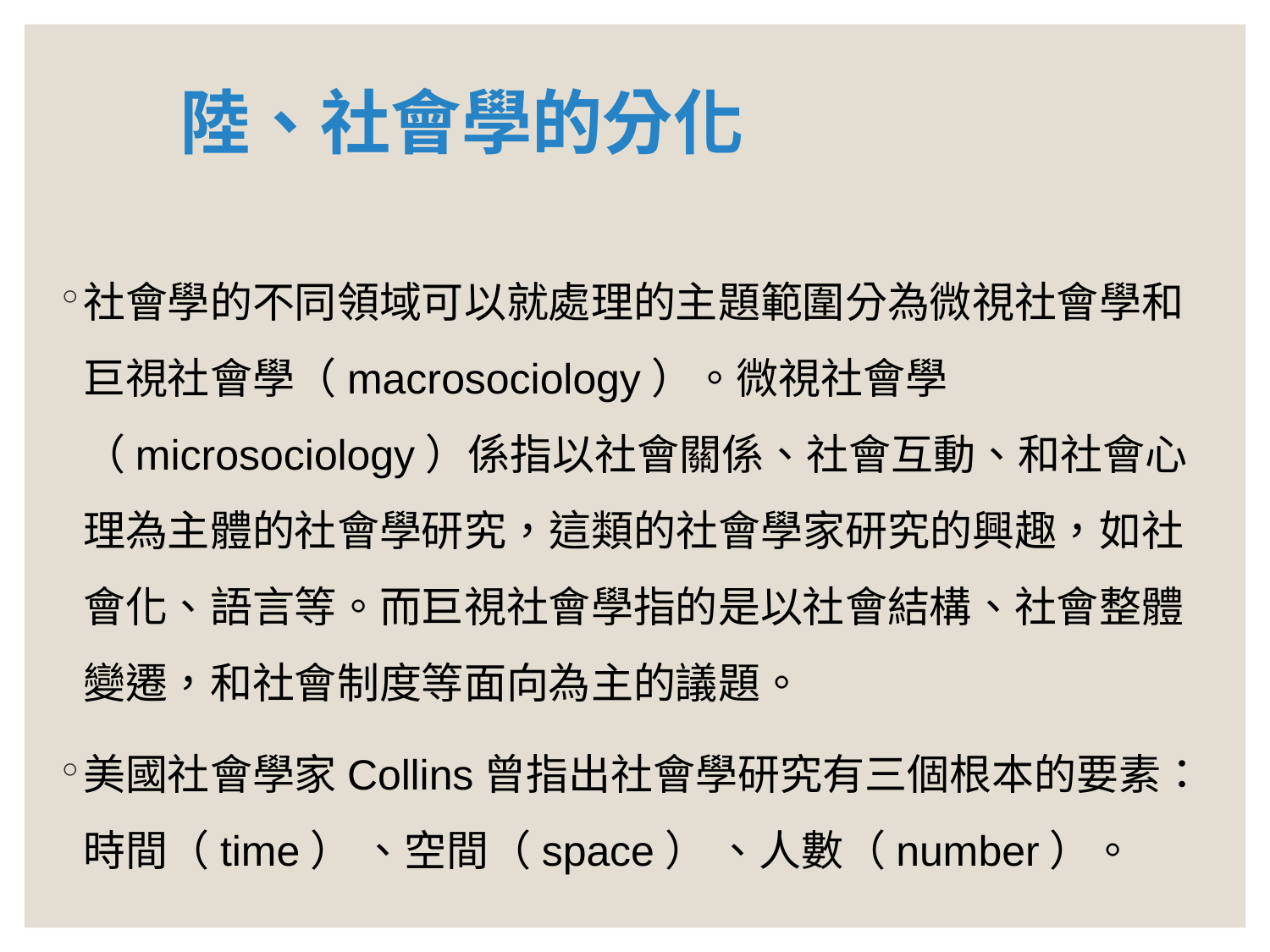

# 陸、社會學的分化
社會學的不同領域可以就處理的主題範圍分為微視社會學和巨視社會學（macrosociology）。微視社會學（microsociology）係指以社會關係、社會互動、和社會心理為主體的社會學研究，這類的社會學家研究的興趣，如社會化、語言等。而巨視社會學指的是以社會結構、社會整體變遷，和社會制度等面向為主的議題。
美國社會學家Collins曾指出社會學研究有三個根本的要素：時間（time） 、空間（space） 、人數（number）。